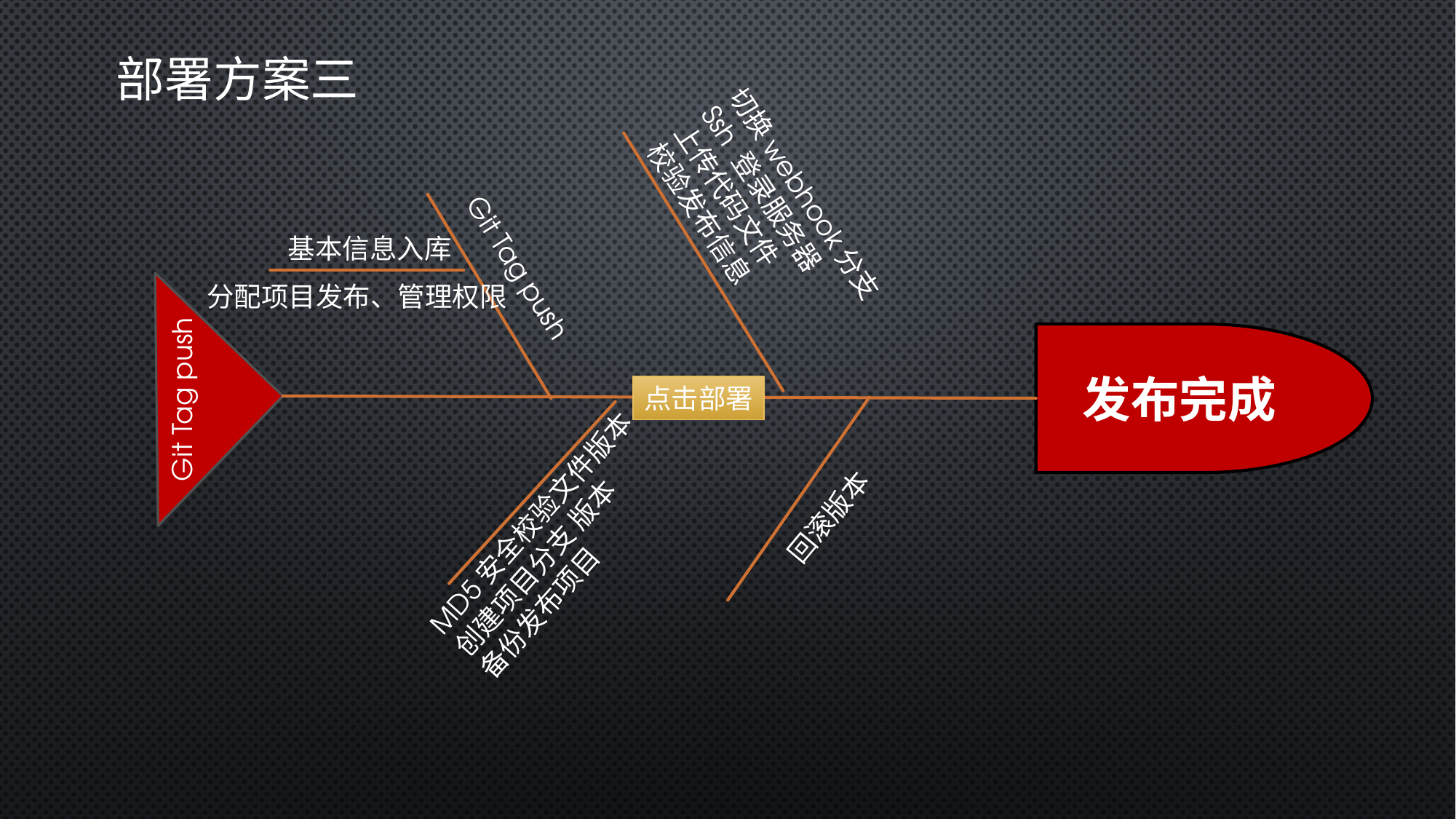

# 部署方案三
切换webhook分支
Ssh 登录服务器
上传代码文件
校验发布信息
基本信息入库
Git Tag push
分配项目发布、管理权限

发布完成
点击部署
Git Tag push
MD5安全校验文件版本
创建项目分支 版本
备份发布项目
回滚版本